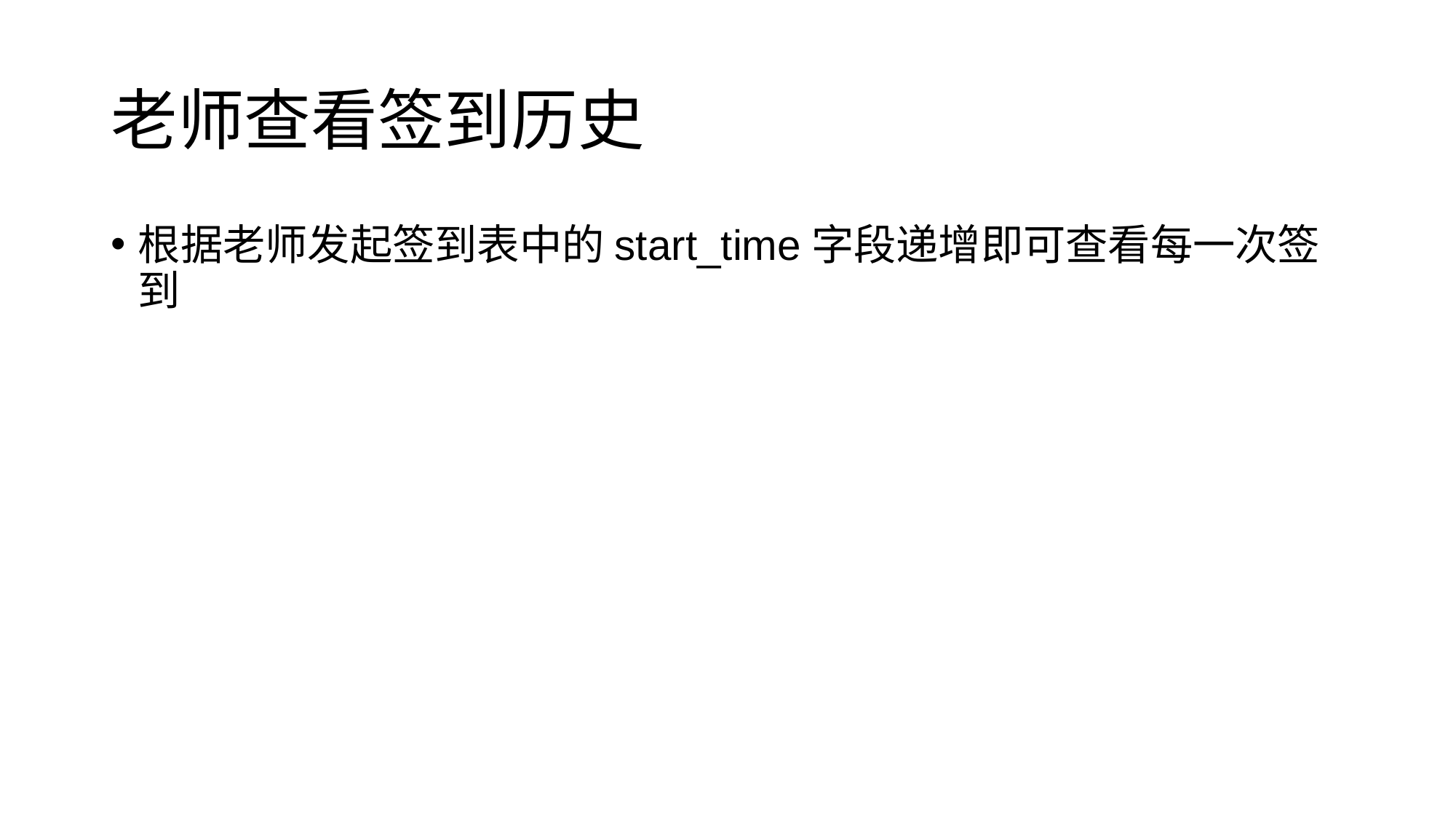

# 老师查看签到历史
根据老师发起签到表中的start_time字段递增即可查看每一次签到